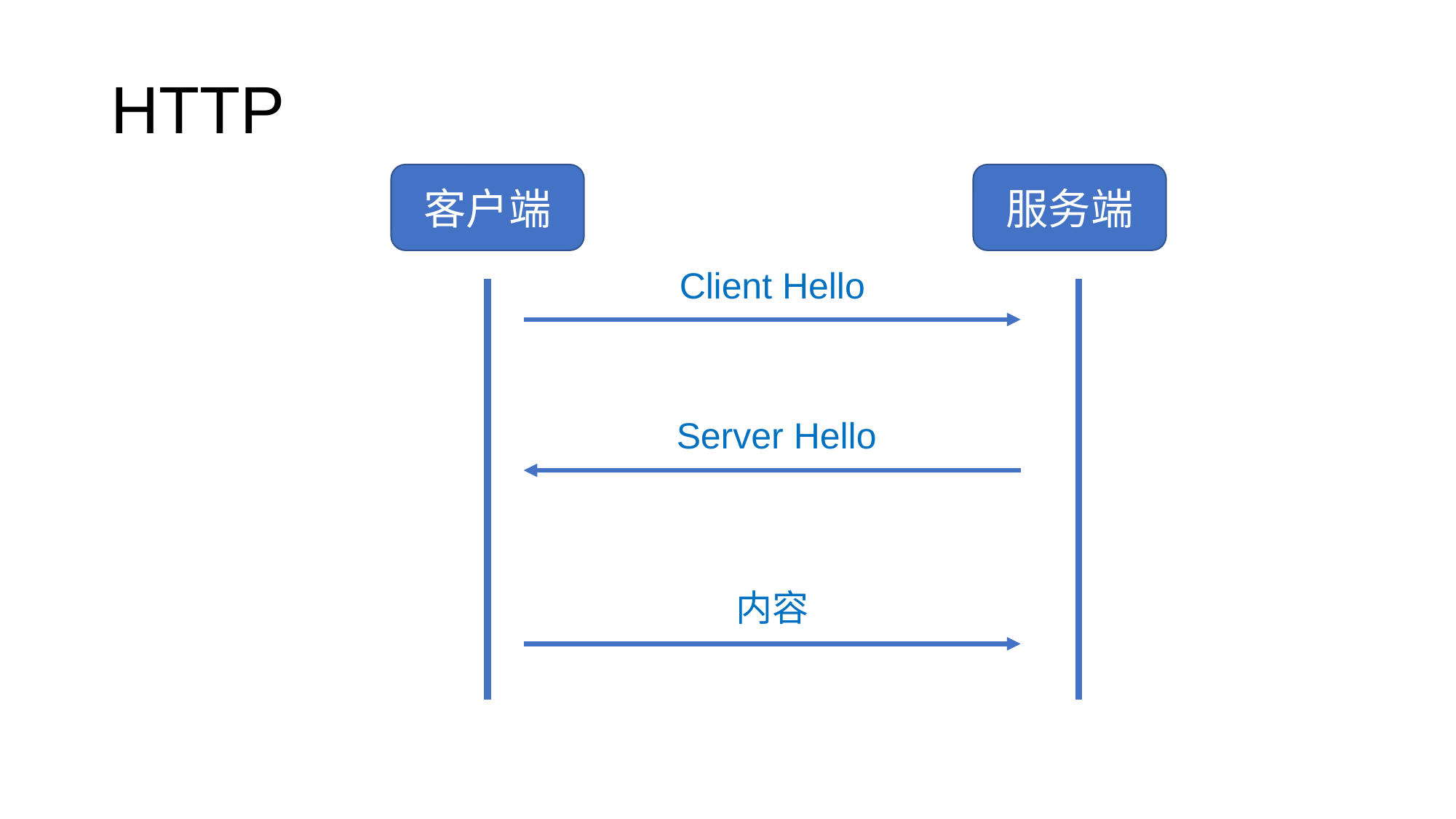

# HTTP
客户端
服务端
Client Hello
Server Hello
内容